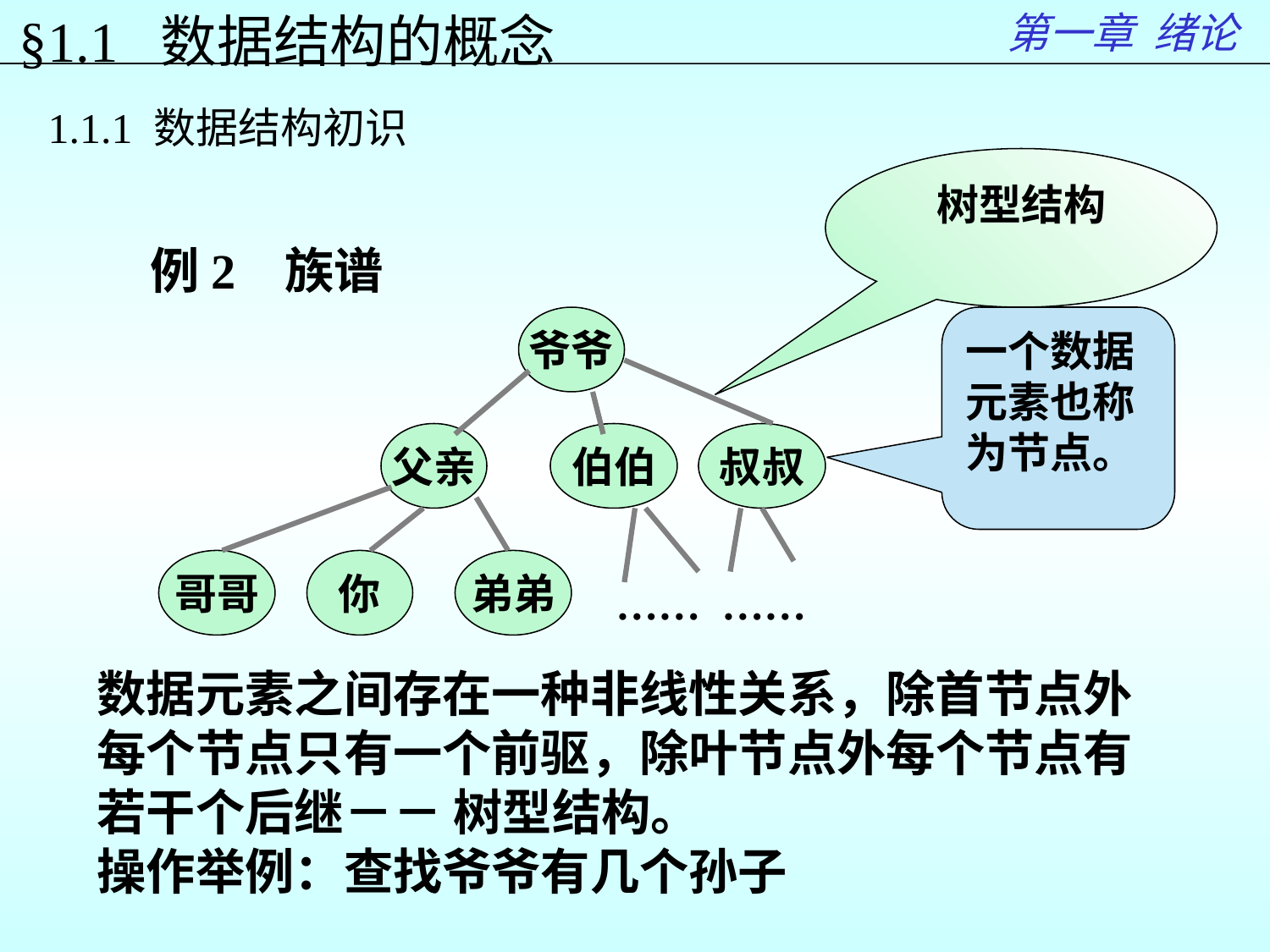

第一章  绪论

§1.1  数据结构的概念
1.1.1 数据结构初识
树型结构
例2   族谱
爷爷

父亲
伯伯
叔叔

哥哥
你
弟弟
……  ……
一个数据元素也称为节点。
数据元素之间存在一种非线性关系，除首节点外每个节点只有一个前驱，除叶节点外每个节点有若干个后继－－ 树型结构。
操作举例：查找爷爷有几个孙子